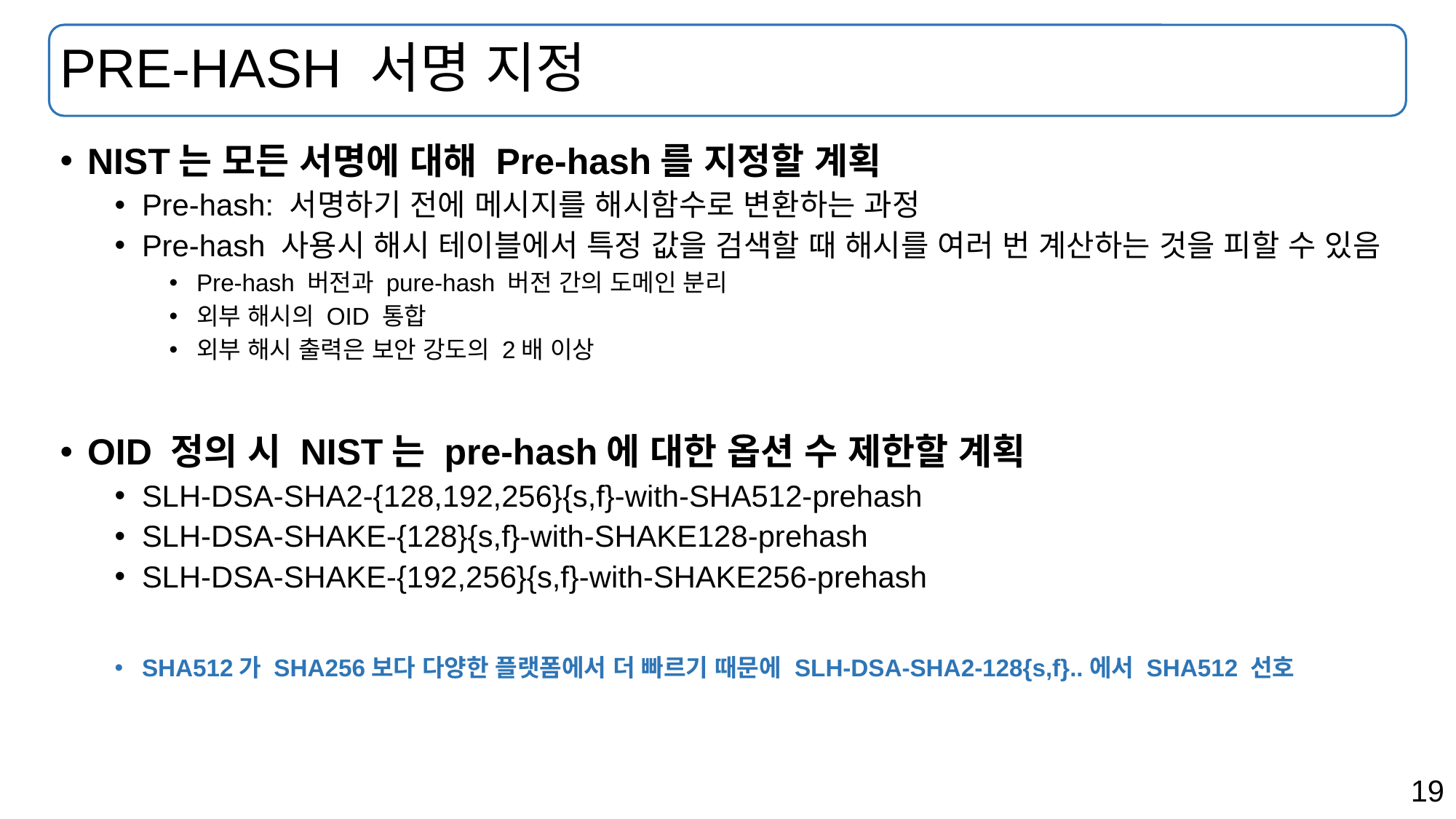

# PRE-HASH 서명 지정
NIST는 모든 서명에 대해 Pre-hash를 지정할 계획
Pre-hash: 서명하기 전에 메시지를 해시함수로 변환하는 과정
Pre-hash 사용시 해시 테이블에서 특정 값을 검색할 때 해시를 여러 번 계산하는 것을 피할 수 있음
Pre-hash 버전과 pure-hash 버전 간의 도메인 분리
외부 해시의 OID 통합
외부 해시 출력은 보안 강도의 2배 이상

OID 정의 시 NIST는 pre-hash에 대한 옵션 수 제한할 계획
SLH-DSA-SHA2-{128,192,256}{s,f}-with-SHA512-prehash
SLH-DSA-SHAKE-{128}{s,f}-with-SHAKE128-prehash
SLH-DSA-SHAKE-{192,256}{s,f}-with-SHAKE256-prehash

SHA512가 SHA256보다 다양한 플랫폼에서 더 빠르기 때문에 SLH-DSA-SHA2-128{s,f}..에서 SHA512 선호